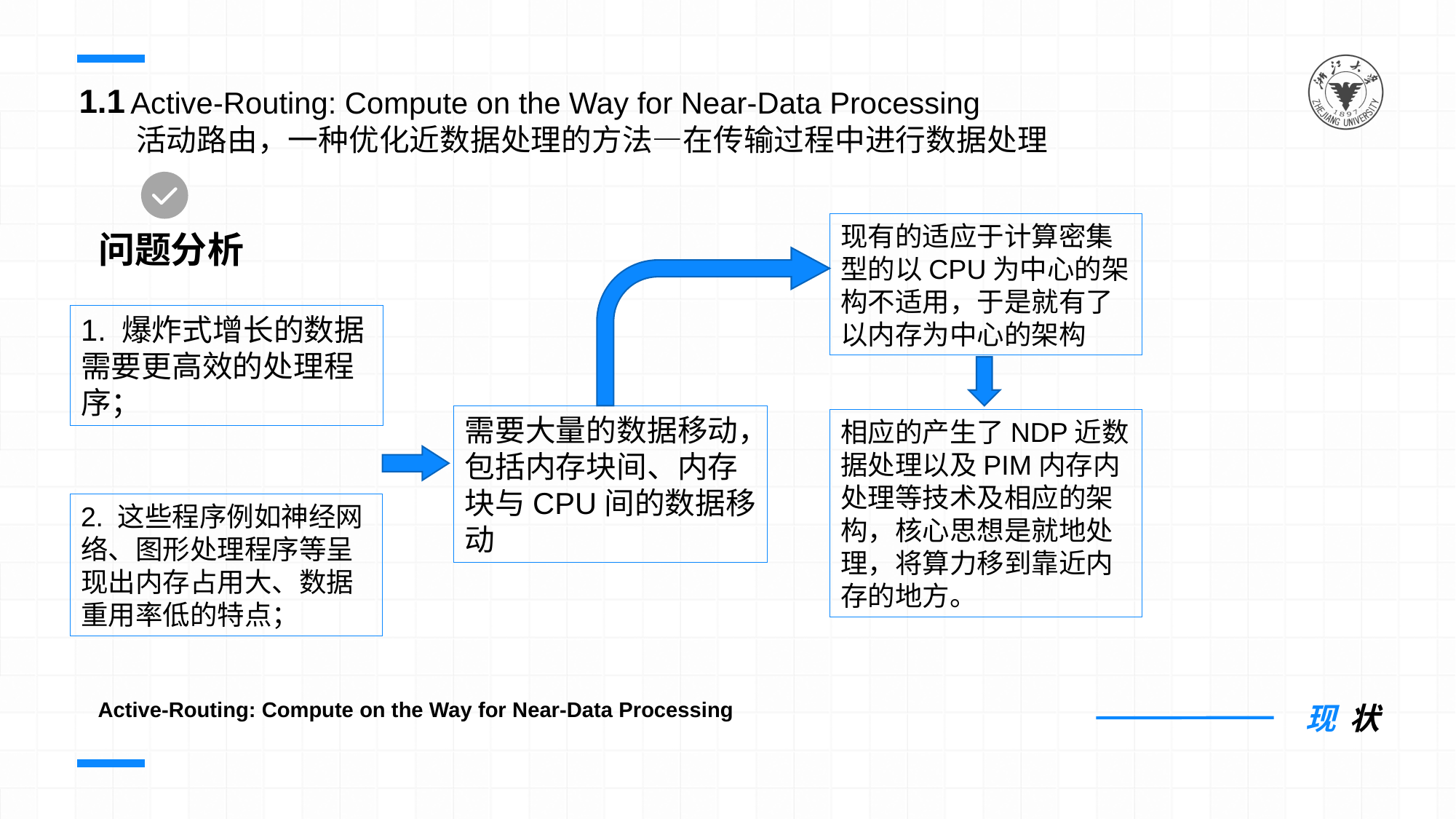

1.1
Active-Routing: Compute on the Way for Near-Data Processing
活动路由，一种优化近数据处理的方法—在传输过程中进行数据处理

现有的适应于计算密集型的以CPU为中心的架构不适用，于是就有了以内存为中心的架构
问题分析

1. 爆炸式增长的数据需要更高效的处理程序；

需要大量的数据移动，包括内存块间、内存块与CPU间的数据移动
相应的产生了NDP近数据处理以及PIM内存内处理等技术及相应的架构，核心思想是就地处理，将算力移到靠近内存的地方。

2. 这些程序例如神经网络、图形处理程序等呈现出内存占用大、数据重用率低的特点；
Active-Routing: Compute on the Way for Near-Data Processing
现 状